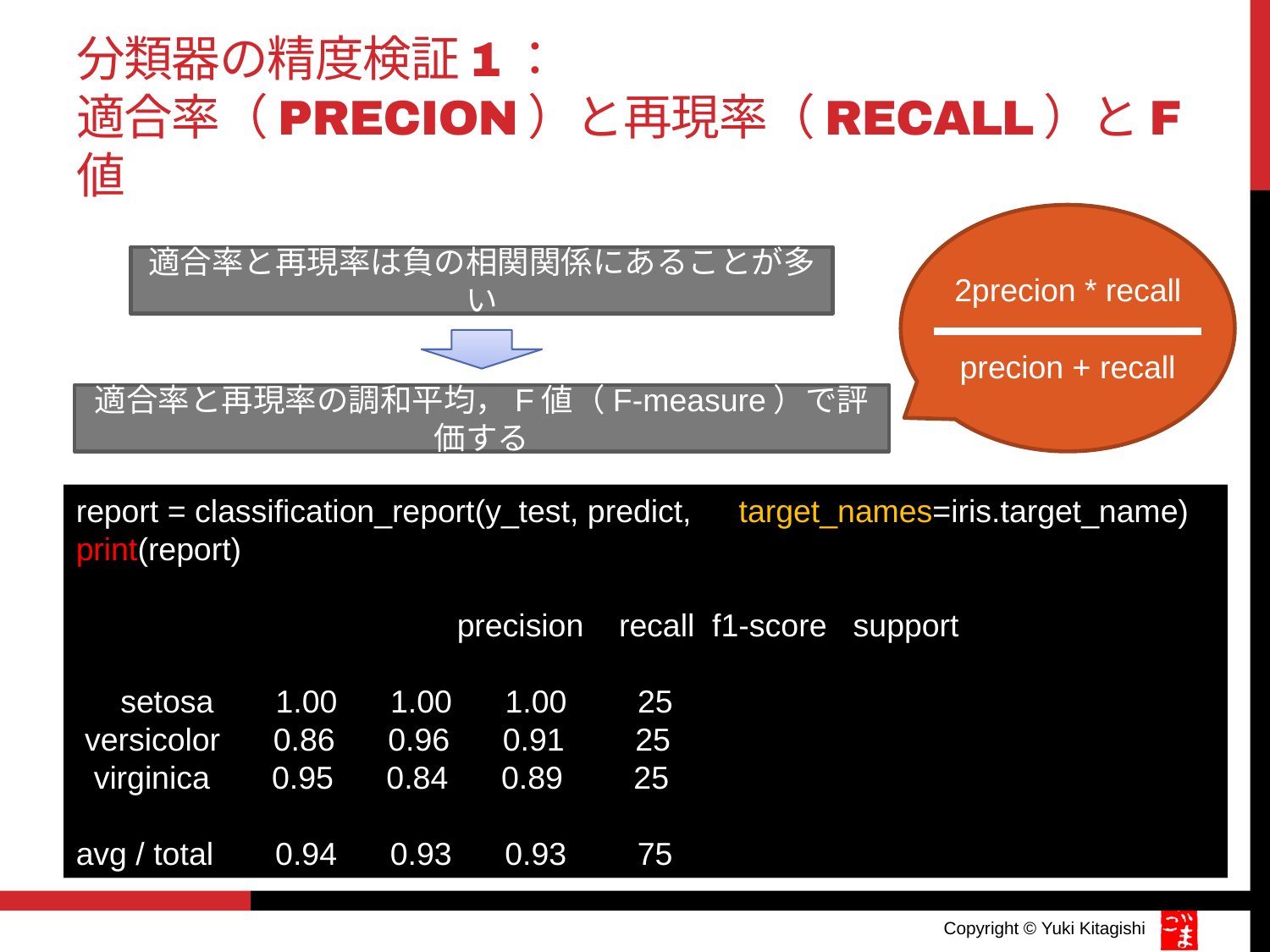

# 分類器の精度検証1： 適合率（Precion）と再現率（recall）とF値

2precion * recall

precion + recall
適合率と再現率は負の相関関係にあることが多い

適合率と再現率の調和平均，F値（F-measure）で評価する
report = classification_report(y_test, predict,　target_names=iris.target_name)
print(report)

 			precision    recall  f1-score   support

     setosa       1.00      1.00      1.00        25
 versicolor      0.86      0.96      0.91        25
  virginica       0.95      0.84      0.89        25

avg / total       0.94      0.93      0.93        75
Copyright © Yuki Kitagishi